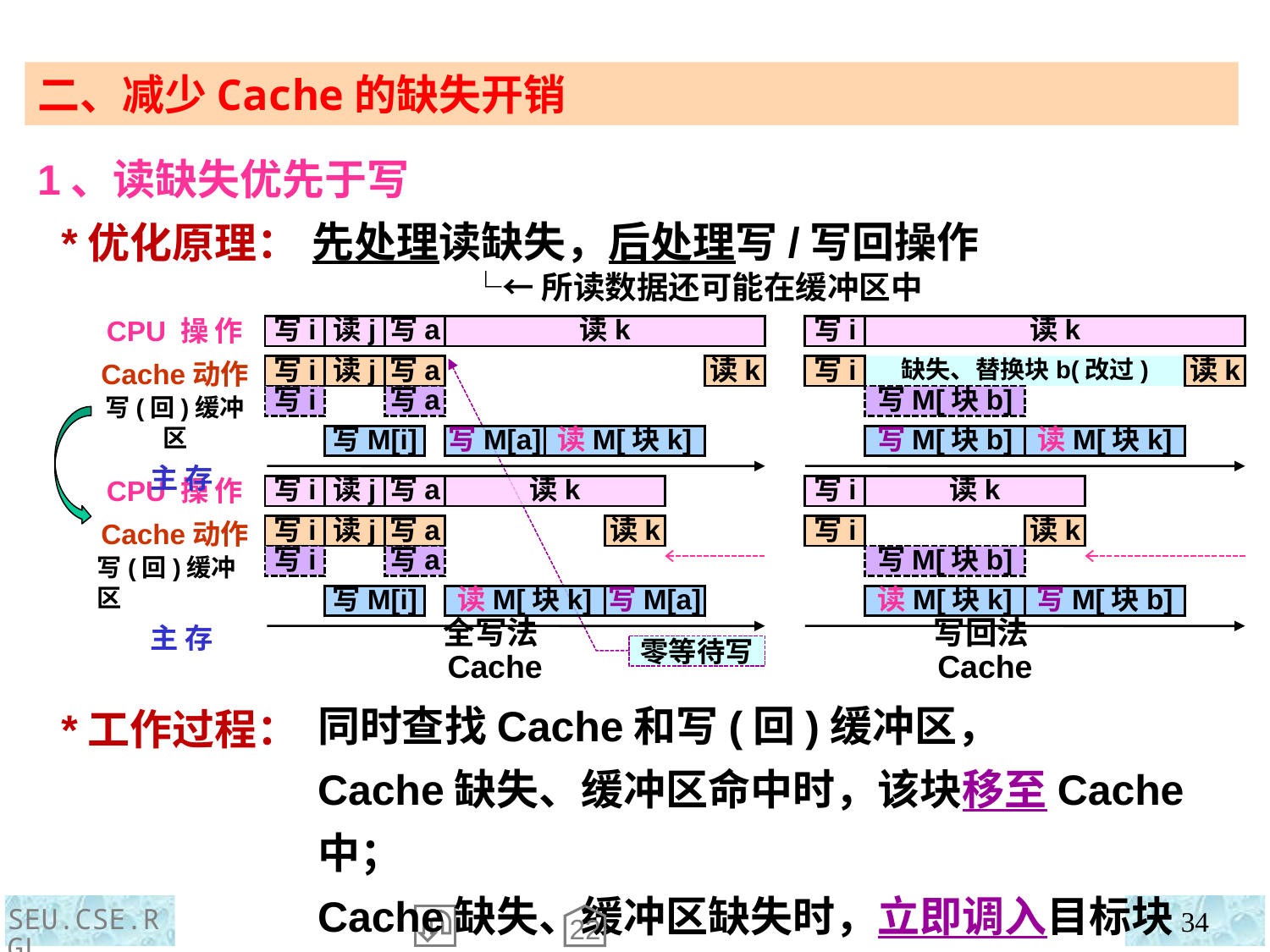

二、减少Cache的缺失开销
1、读缺失优先于写
  *优化原理：

  *工作过程：
先处理读缺失，后处理写/写回操作
                      └←所读数据还可能在缓冲区中
CPU 操 作
Cache动作
写(回)缓冲区
 主 存
写i
读j
写a
读k
读j
写a
读k
写i
写i
写a
写M[a]
写M[i]
读M[块k]

CPU 操 作
Cache动作
写(回)缓冲区
 主 存
写i
读j
读j
写i
写i
写M[i]

全写法Cache
写i
读k
读k
写i
缺失、替换块b(改过)
写M[块b]
写M[块b]
读M[块k]

写i
写i

写回法Cache

写a
读k
写a
读k
写a
写M[a]
读M[块k]
读k
读k
写M[块b]
读M[块k]
写M[块b]
零等待写
同时查找Cache和写(回)缓冲区，
Cache缺失、缓冲区命中时，该块移至Cache中；
Cache缺失、缓冲区缺失时，立即调入目标块
SEU.CSE.RGL
34

22